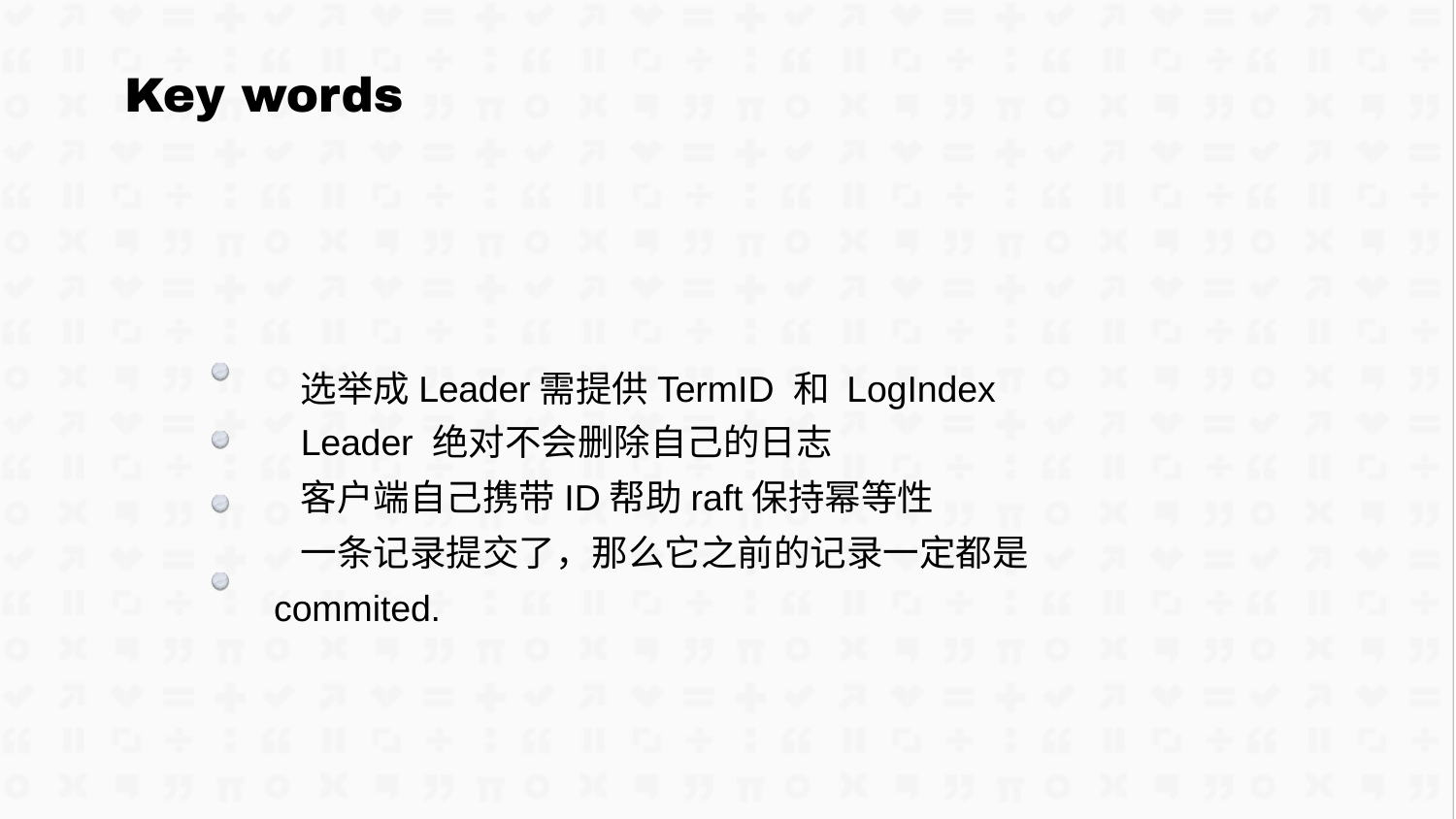

# Key words
选举成Leader需提供TermID 和 LogIndex
Leader 绝对不会删除自己的日志
客户端自己携带ID帮助raft保持幂等性
一条记录提交了，那么它之前的记录一定都是
commited.